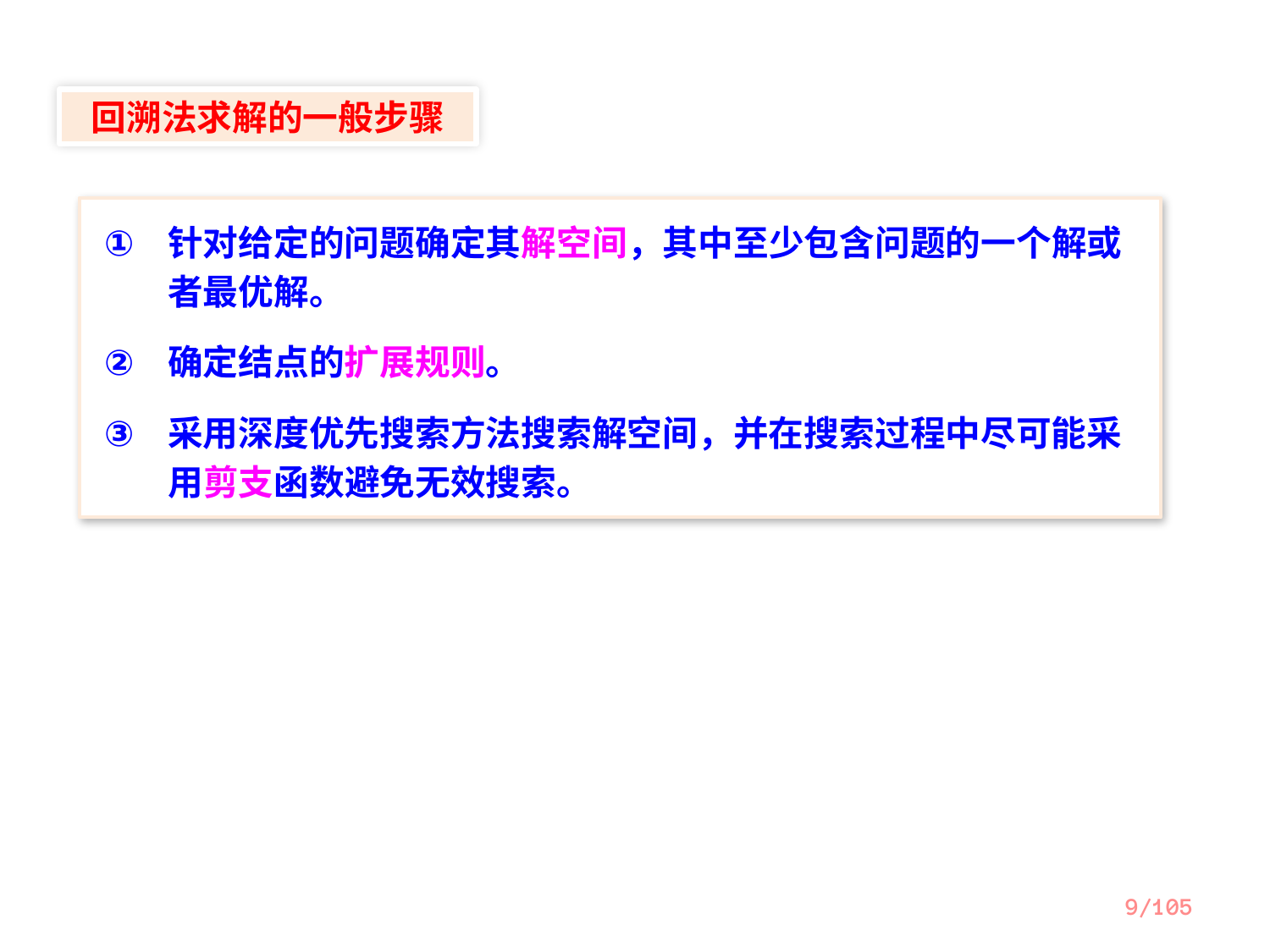

回溯法求解的一般步骤
针对给定的问题确定其解空间，其中至少包含问题的一个解或者最优解。
确定结点的扩展规则。
采用深度优先搜索方法搜索解空间，并在搜索过程中尽可能采用剪支函数避免无效搜索。
9/105